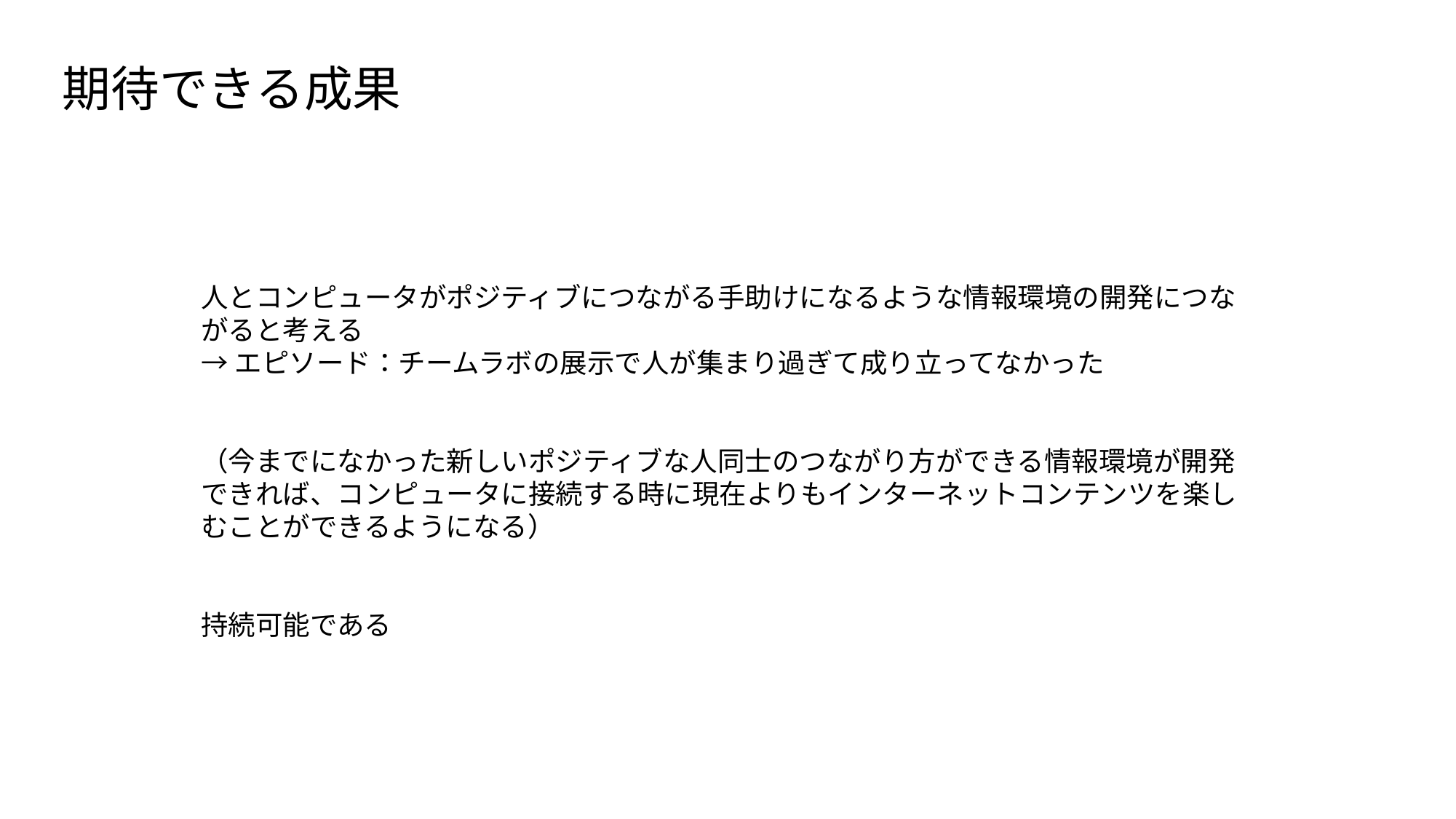

期待できる成果
人とコンピュータがポジティブにつながる手助けになるような情報環境の開発につながると考える
→エピソード：チームラボの展示で人が集まり過ぎて成り立ってなかった

（今までになかった新しいポジティブな人同士のつながり方ができる情報環境が開発できれば、コンピュータに接続する時に現在よりもインターネットコンテンツを楽しむことができるようになる）

持続可能である